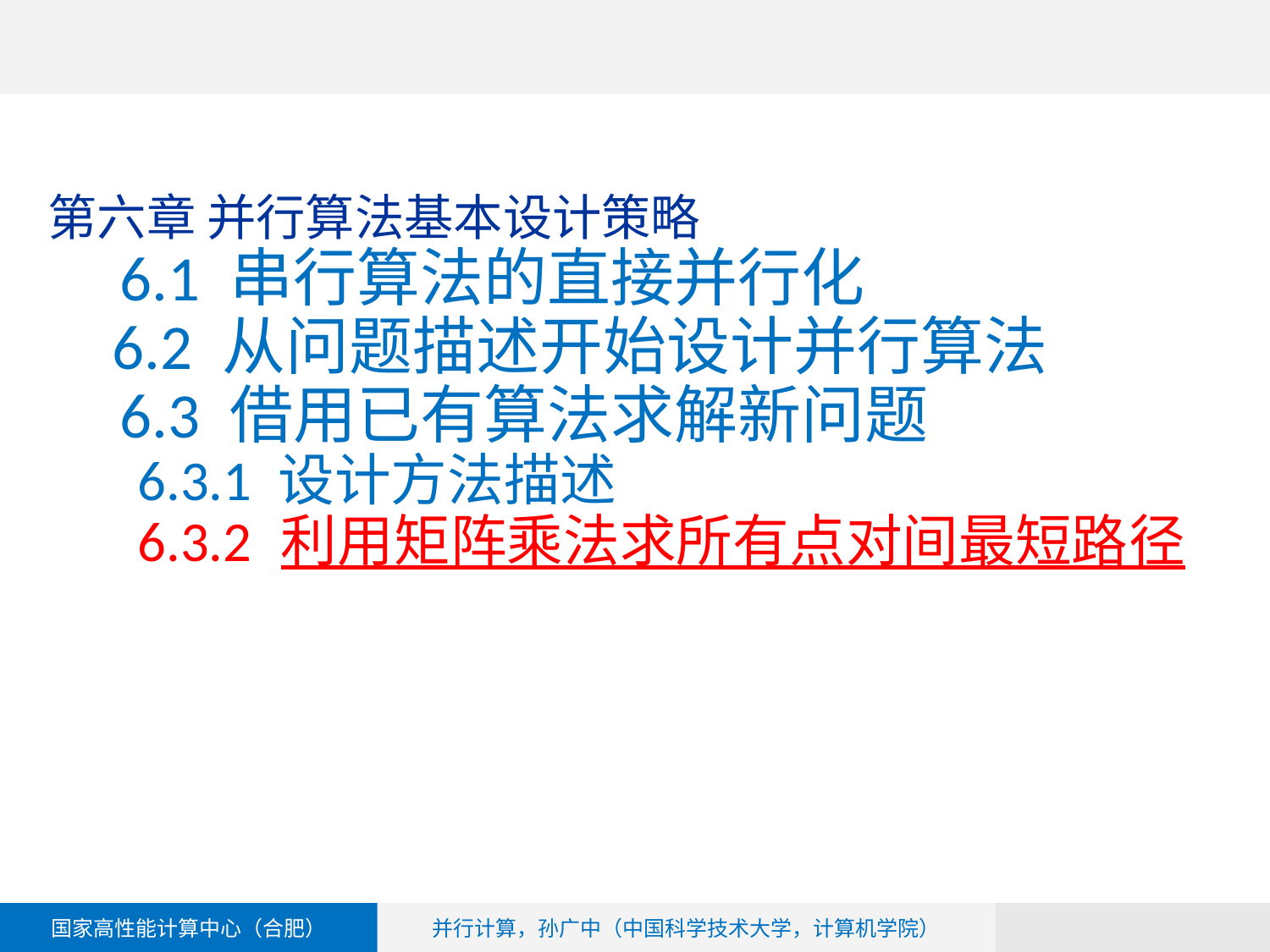

# 第六章 并行算法基本设计策略 6.1 串行算法的直接并行化 6.2 从问题描述开始设计并行算法 6.3 借用已有算法求解新问题 6.3.1 设计方法描述 6.3.2 利用矩阵乘法求所有点对间最短路径